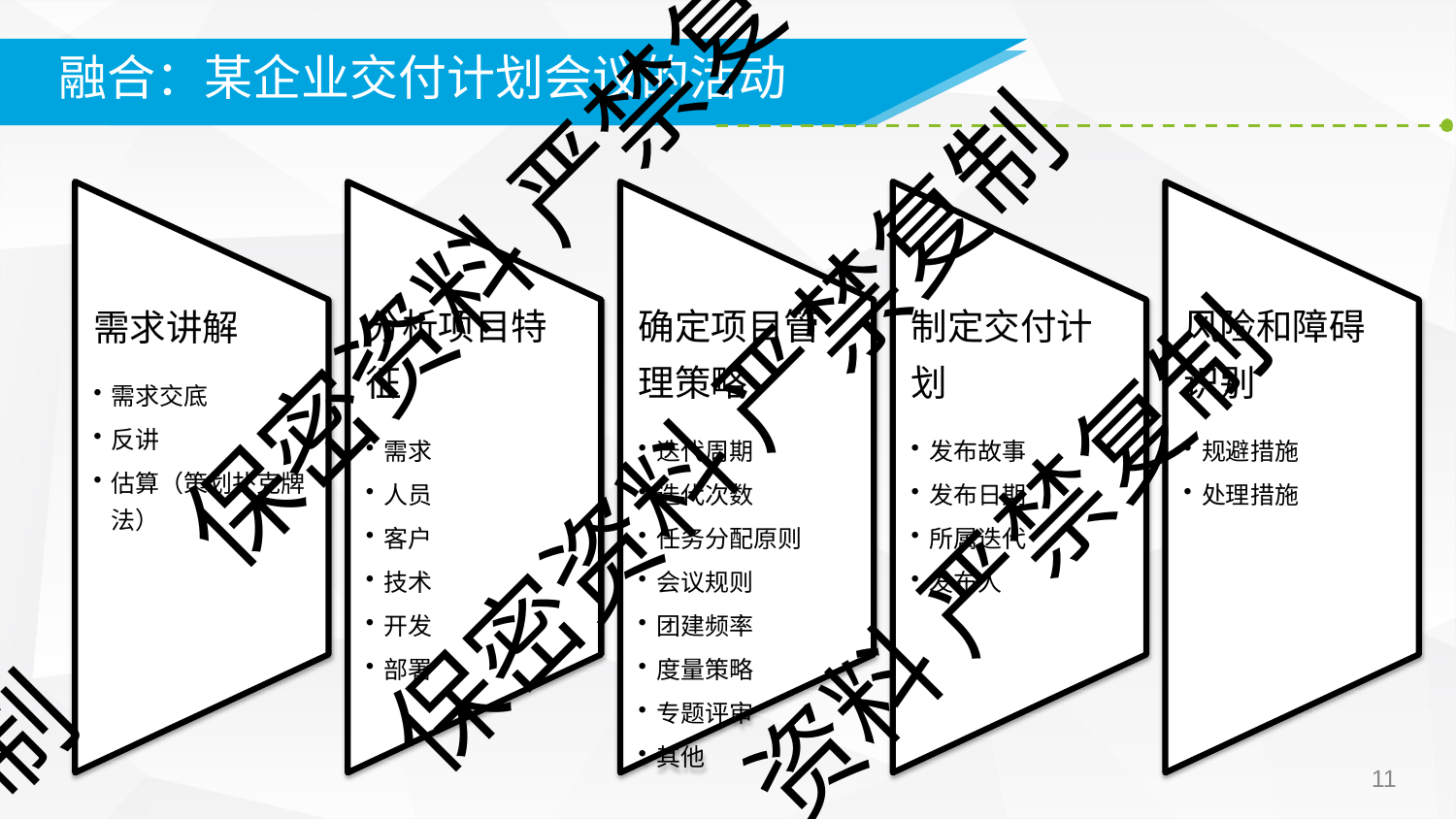

# 融合：某企业交付计划会议的活动

保密资料 严禁复

分析项目特 征
需求
人员
客户
技术
开发
部署
确定项目管 理策略
迭代周期
迭代次数
任务分配原则
会议规则
团建频率
度量策略
专题评审
其他
制定交付计 划
发布故事
发布日期
所属迭代
发布人
风险和障碍 识别
规避措施
处理措施
需求讲解
需求交底
反讲
估算（策划扑克牌 法）
保密资料 严禁复制
资料 严禁复制

制
11